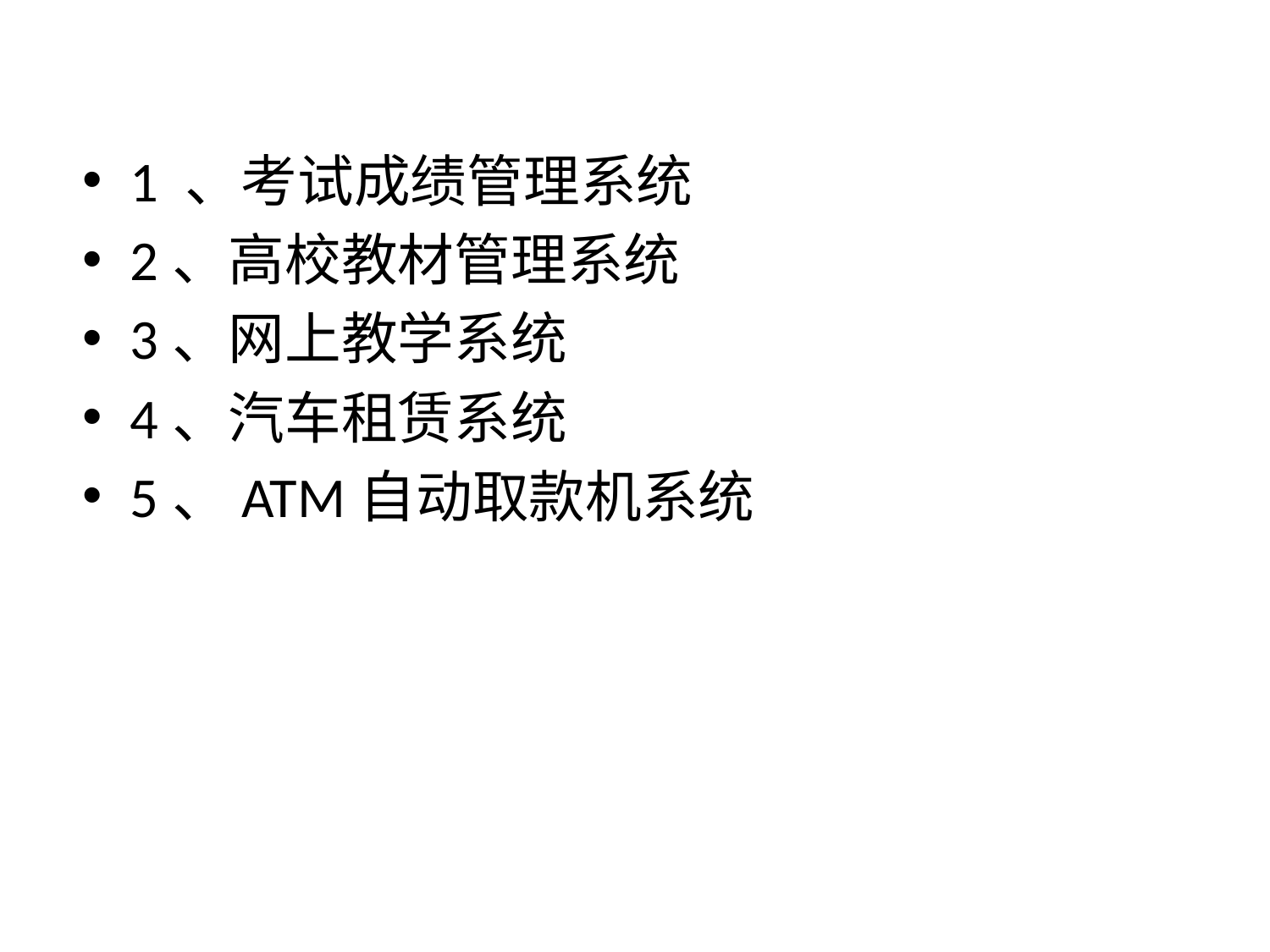

1 、考试成绩管理系统
2、高校教材管理系统
3、网上教学系统
4、汽车租赁系统
5、ATM自动取款机系统